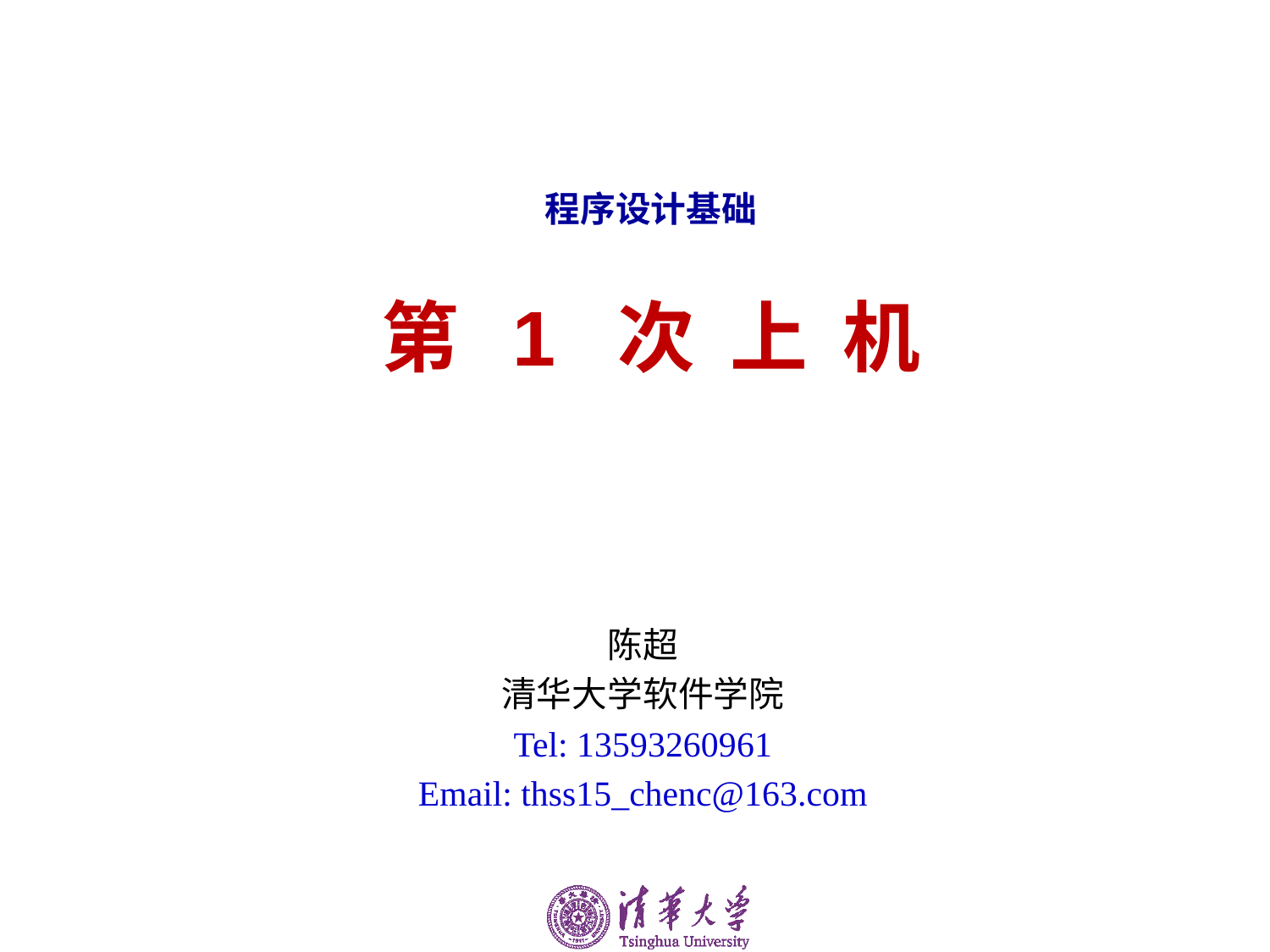

# 程序设计基础 第  1  次  上  机
陈超
清华大学软件学院
Tel: 13593260961
Email: thss15_chenc@163.com